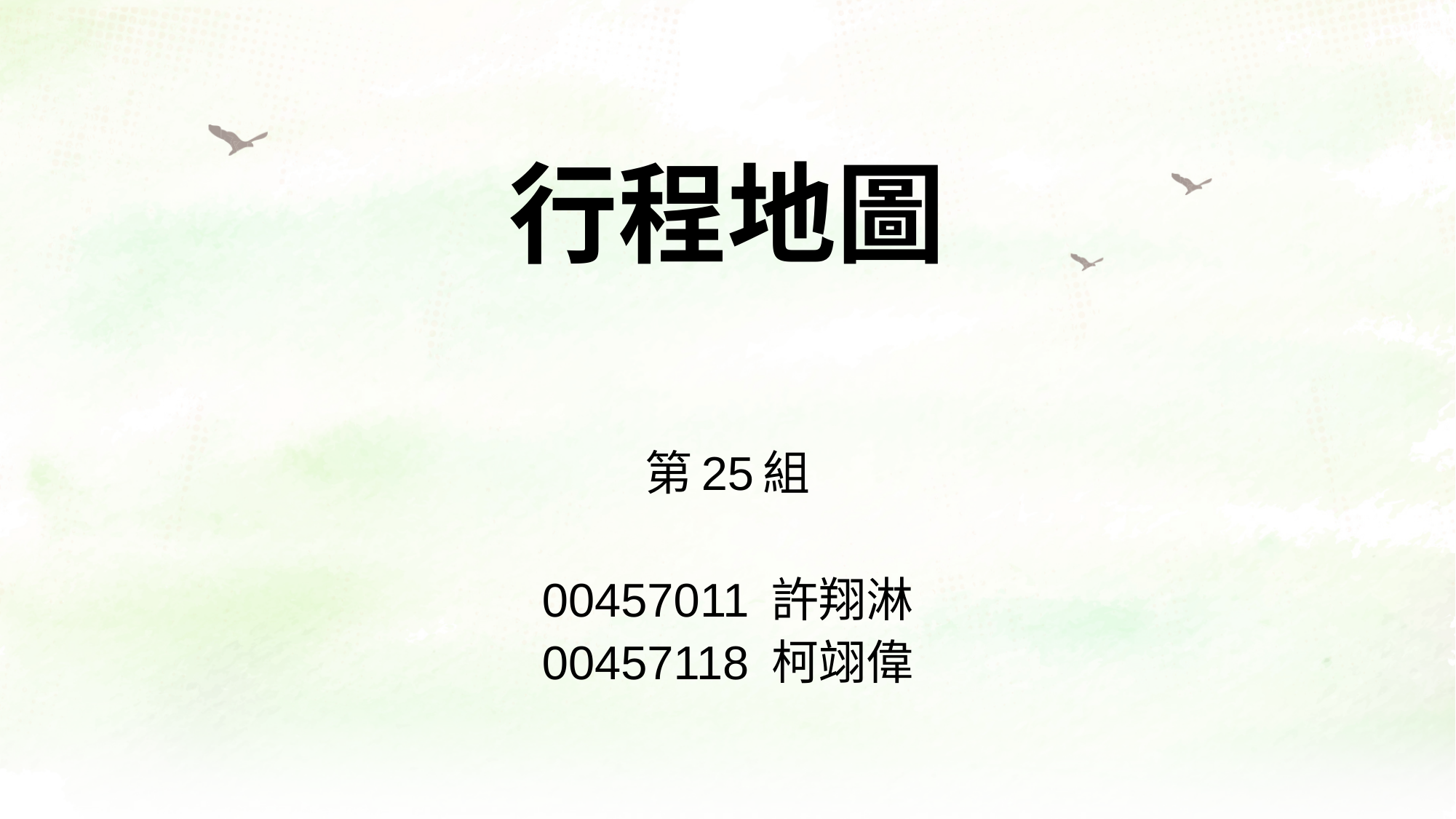

# 行程地圖

第25組

00457011 許翔淋
00457118 柯翊偉